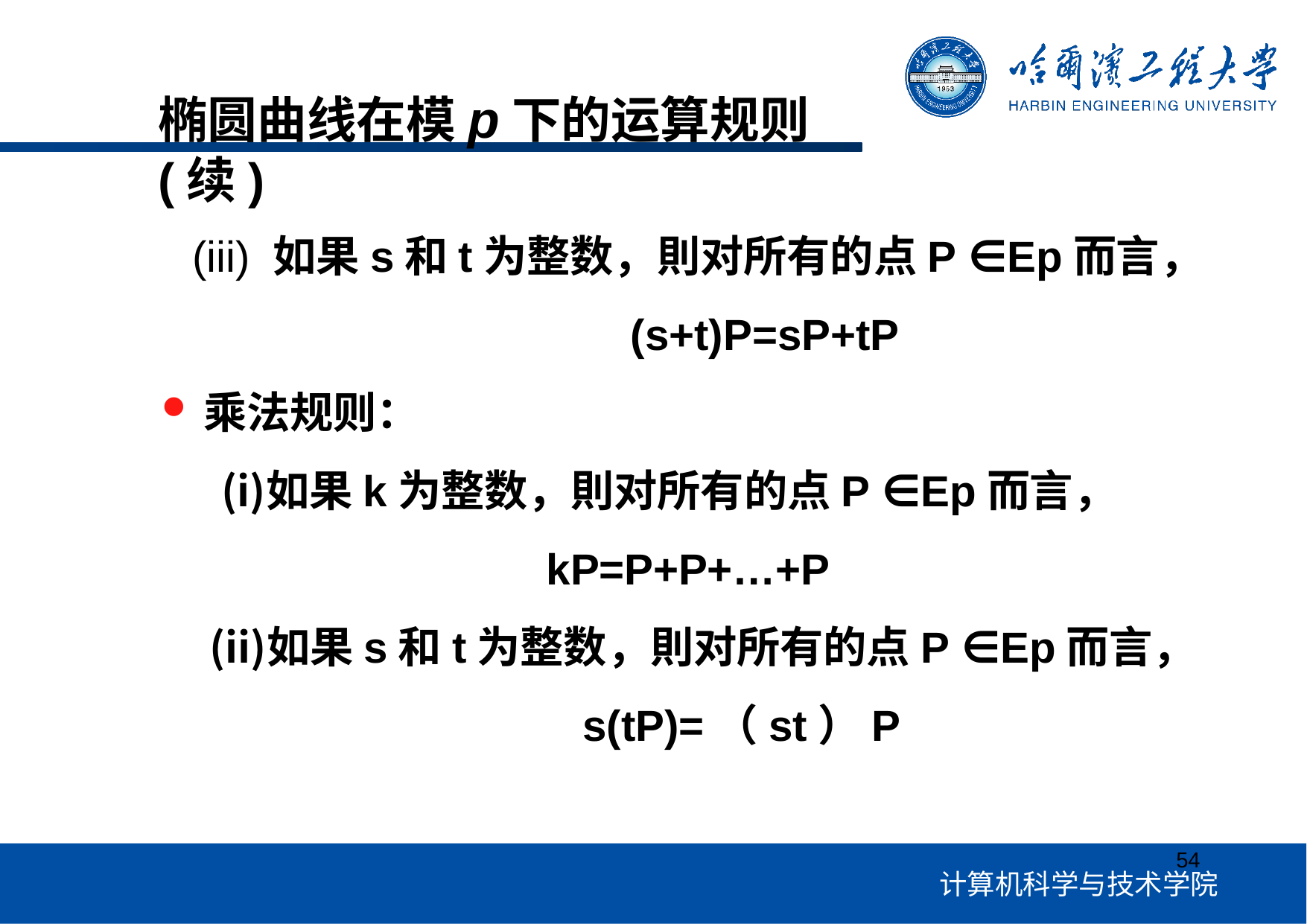

# 椭圆曲线在模p下的运算规则(续)
(iii) 如果s和t为整数，則对所有的点P ∈Ep而言，
(s+t)P=sP+tP
乘法规则：
如果k为整数，則对所有的点P ∈Ep而言，
kP=P+P+…+P
如果s和t为整数，則对所有的点P ∈Ep而言，
s(tP)=（st）P
54